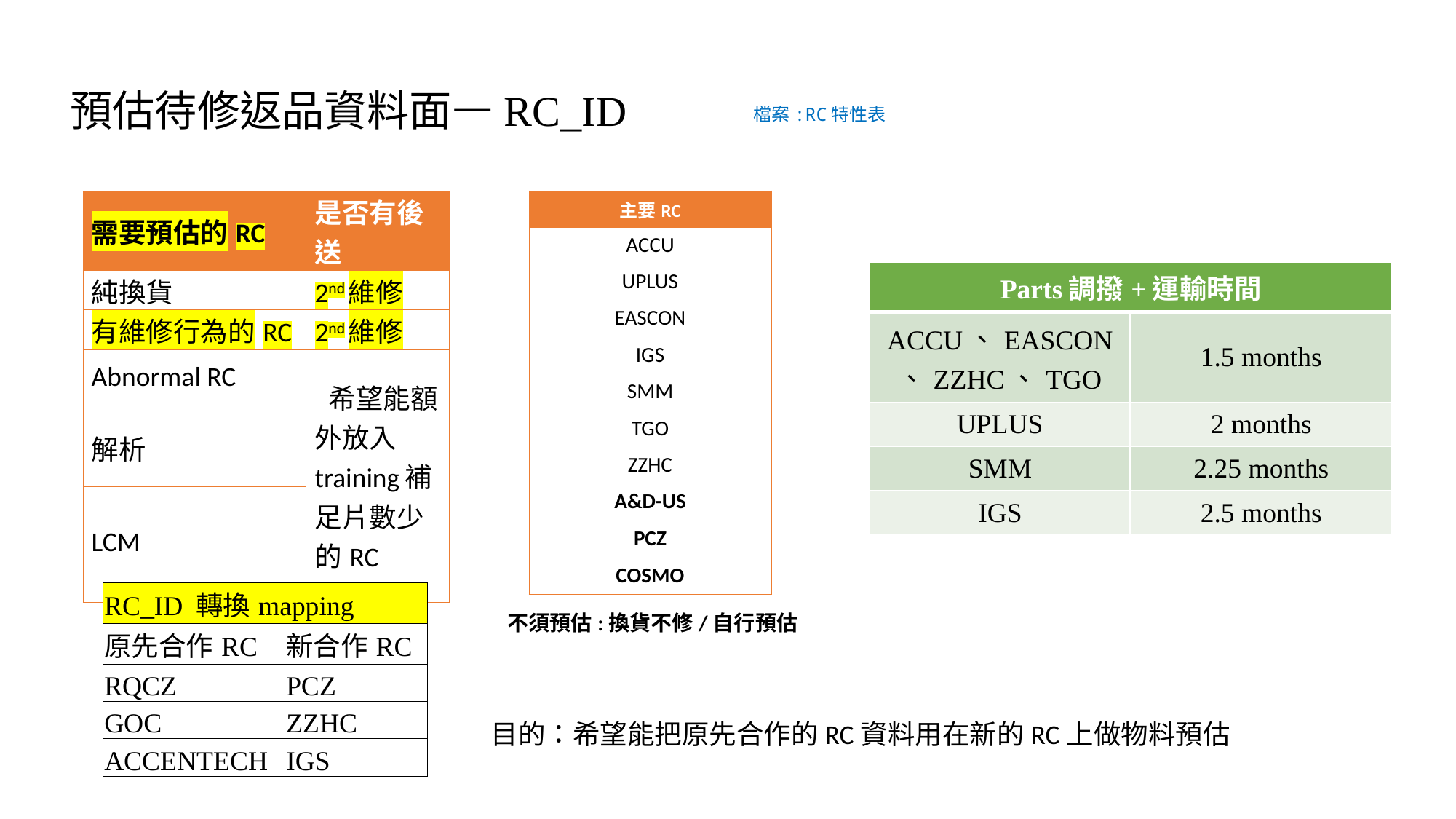

預估待修返品資料面—RC_ID
檔案:RC特性表
| 主要RC |
| --- |
| ACCU |
| UPLUS |
| EASCON |
| IGS |
| SMM |
| TGO |
| ZZHC |
| A&D-US |
| PCZ |
| COSMO |
| 需要預估的RC | 是否有後送 |
| --- | --- |
| 純換貨 | 2nd維修 |
| 有維修行為的RC | 2nd維修 |
| Abnormal RC | 希望能額外放入training補足片數少的RC |
| 解析 |  |
| LCM |  |
| Parts調撥+運輸時間 |  |
| --- | --- |
| ACCU、EASCON 、ZZHC、TGO | 1.5 months |
| UPLUS | 2 months |
| SMM | 2.25 months |
| IGS | 2.5 months |
| RC\_ID 轉換mapping |  |
| --- | --- |
| 原先合作RC | 新合作RC |
| RQCZ | PCZ |
| GOC | ZZHC |
| ACCENTECH | IGS |
不須預估:換貨不修/自行預估
目的：希望能把原先合作的RC資料用在新的RC上做物料預估